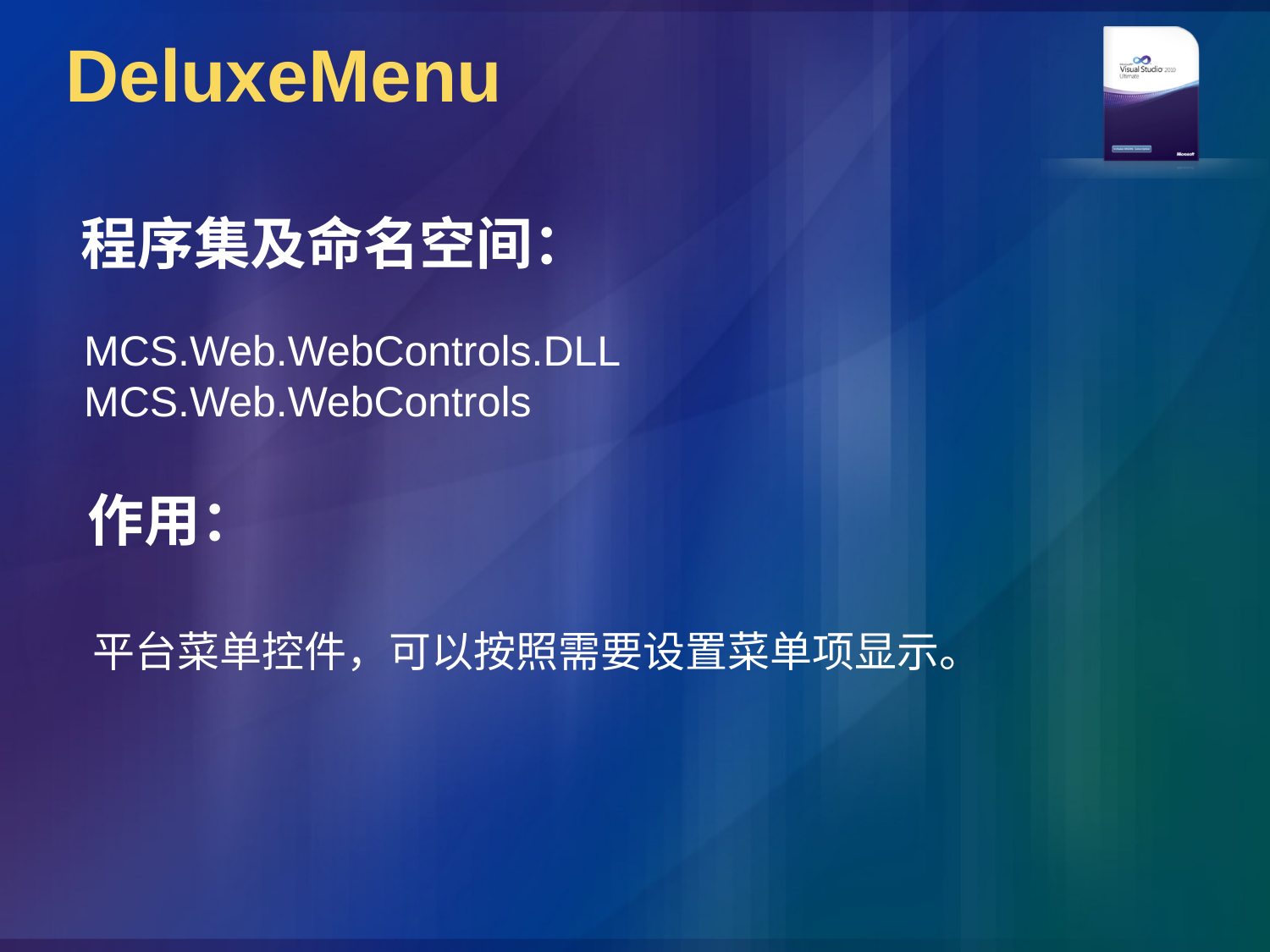

# DeluxeMenu
程序集及命名空间：
MCS.Web.WebControls.DLL
MCS.Web.WebControls
作用：
平台菜单控件，可以按照需要设置菜单项显示。